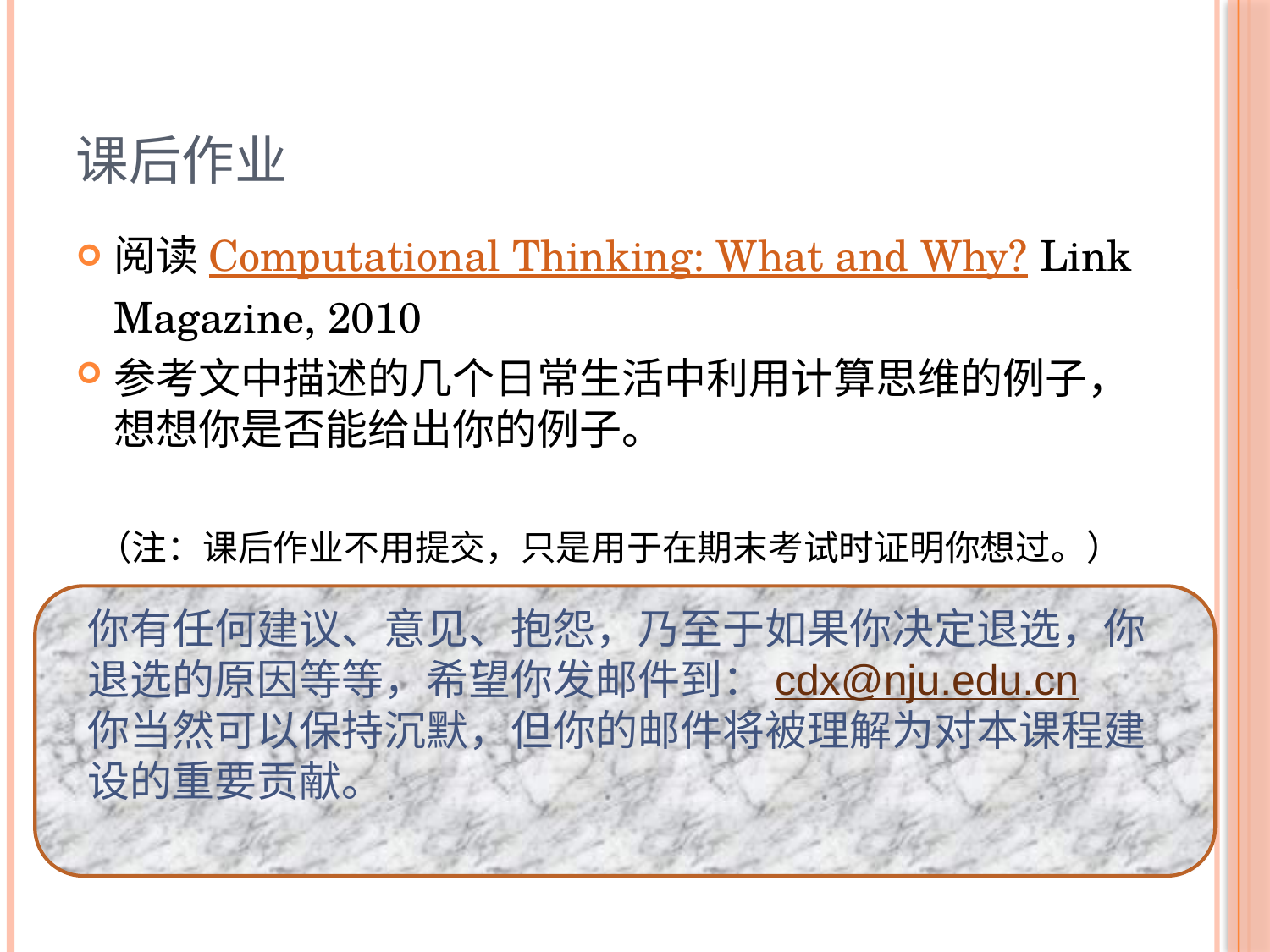

# 课后作业
阅读Computational Thinking: What and Why? Link Magazine, 2010
参考文中描述的几个日常生活中利用计算思维的例子，想想你是否能给出你的例子。

（注：课后作业不用提交，只是用于在期末考试时证明你想过。）

你有任何建议、意见、抱怨，乃至于如果你决定退选，你退选的原因等等，希望你发邮件到：cdx@nju.edu.cn
你当然可以保持沉默，但你的邮件将被理解为对本课程建设的重要贡献。